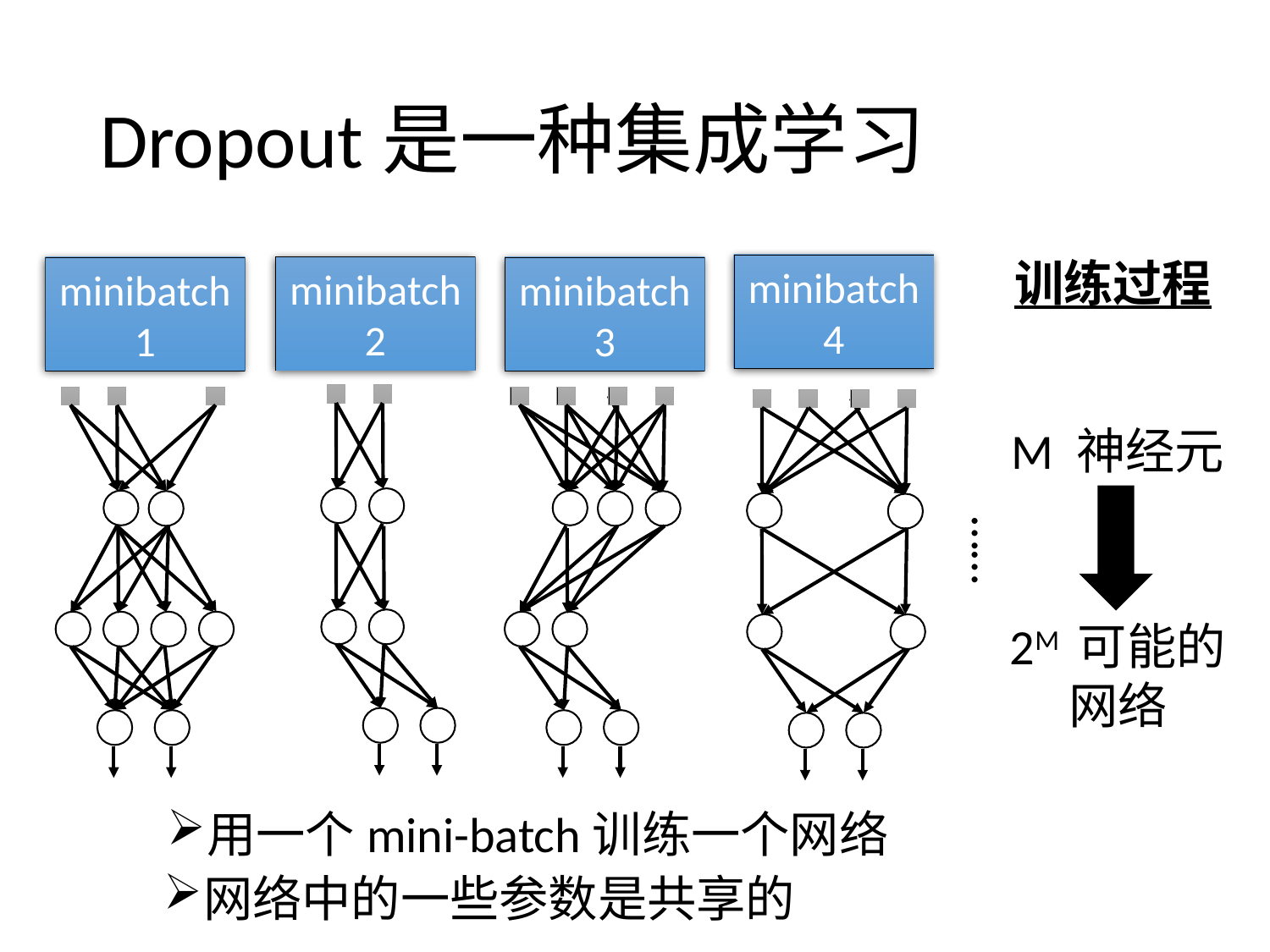

# Dropout是一种集成学习
训练过程
minibatch
4
minibatch
2
minibatch
1
minibatch
3
M 神经元
……

2M 可能的网络
用一个mini-batch训练一个网络
网络中的一些参数是共享的